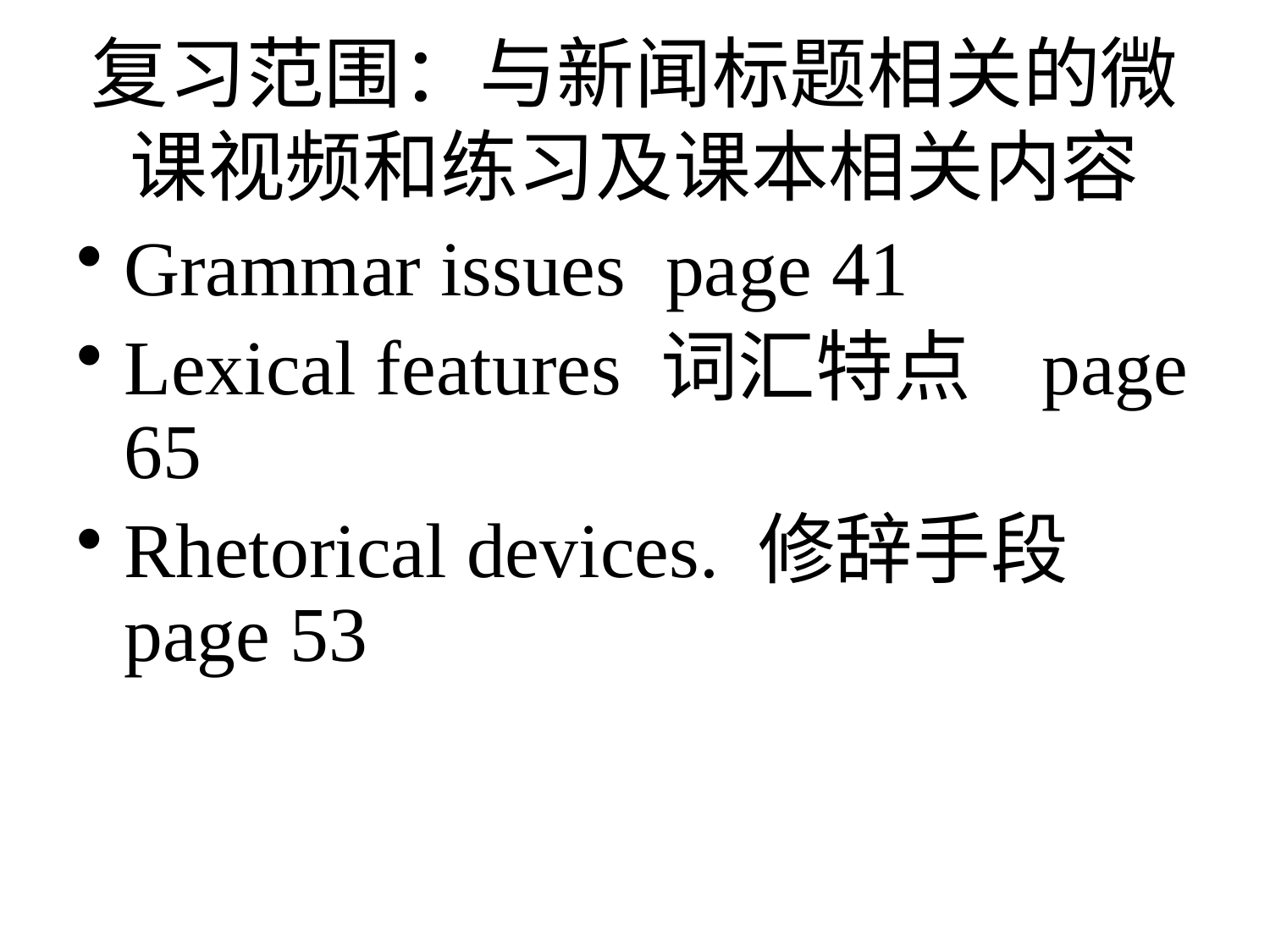

# 复习范围：与新闻标题相关的微课视频和练习及课本相关内容
Grammar issues  page 41
Lexical features 词汇特点   page 65
Rhetorical devices. 修辞手段  page 53